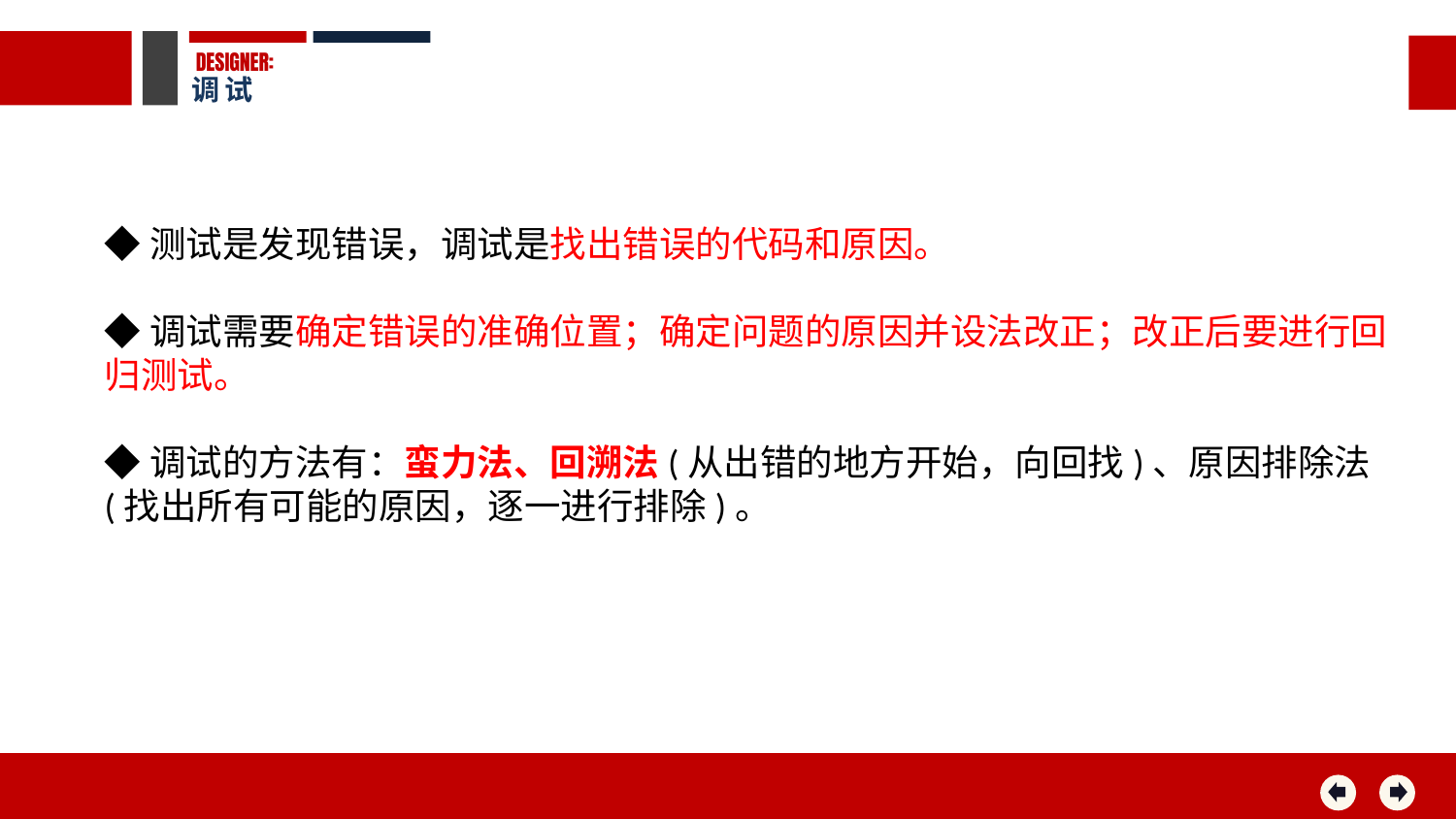

DESIGNER:
调试
◆测试是发现错误，调试是找出错误的代码和原因。

◆调试需要确定错误的准确位置；确定问题的原因并设法改正；改正后要进行回归测试。

◆调试的方法有：蛮力法、回溯法(从出错的地方开始，向回找)、原因排除法(找出所有可能的原因，逐一进行排除)。